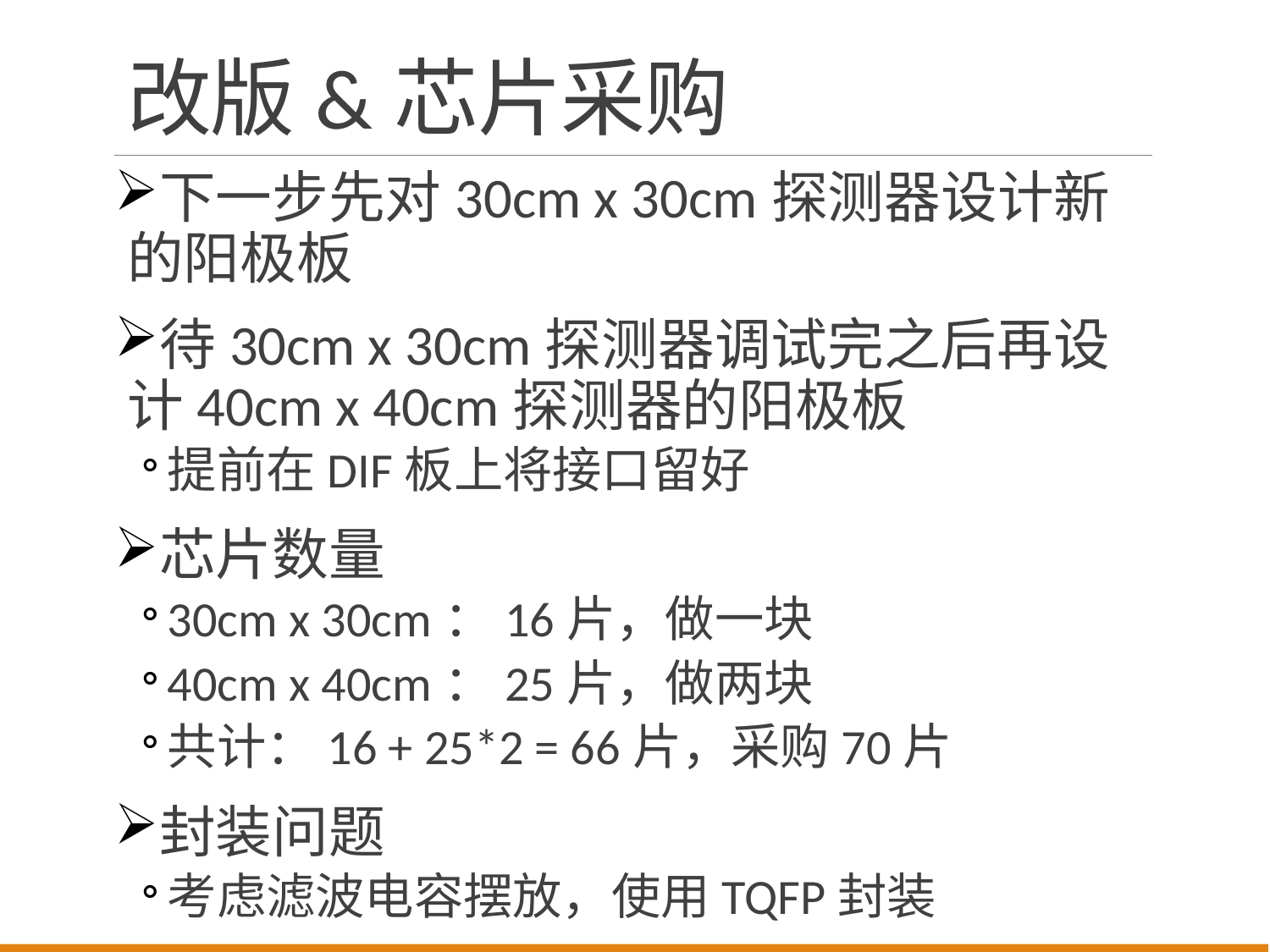

# 改版&芯片采购
下一步先对30cm x 30cm探测器设计新的阳极板
待30cm x 30cm探测器调试完之后再设计40cm x 40cm探测器的阳极板
提前在DIF板上将接口留好
芯片数量
30cm x 30cm：16片，做一块
40cm x 40cm：25片，做两块
共计：16 + 25*2 = 66片，采购70片
封装问题
考虑滤波电容摆放，使用TQFP封装